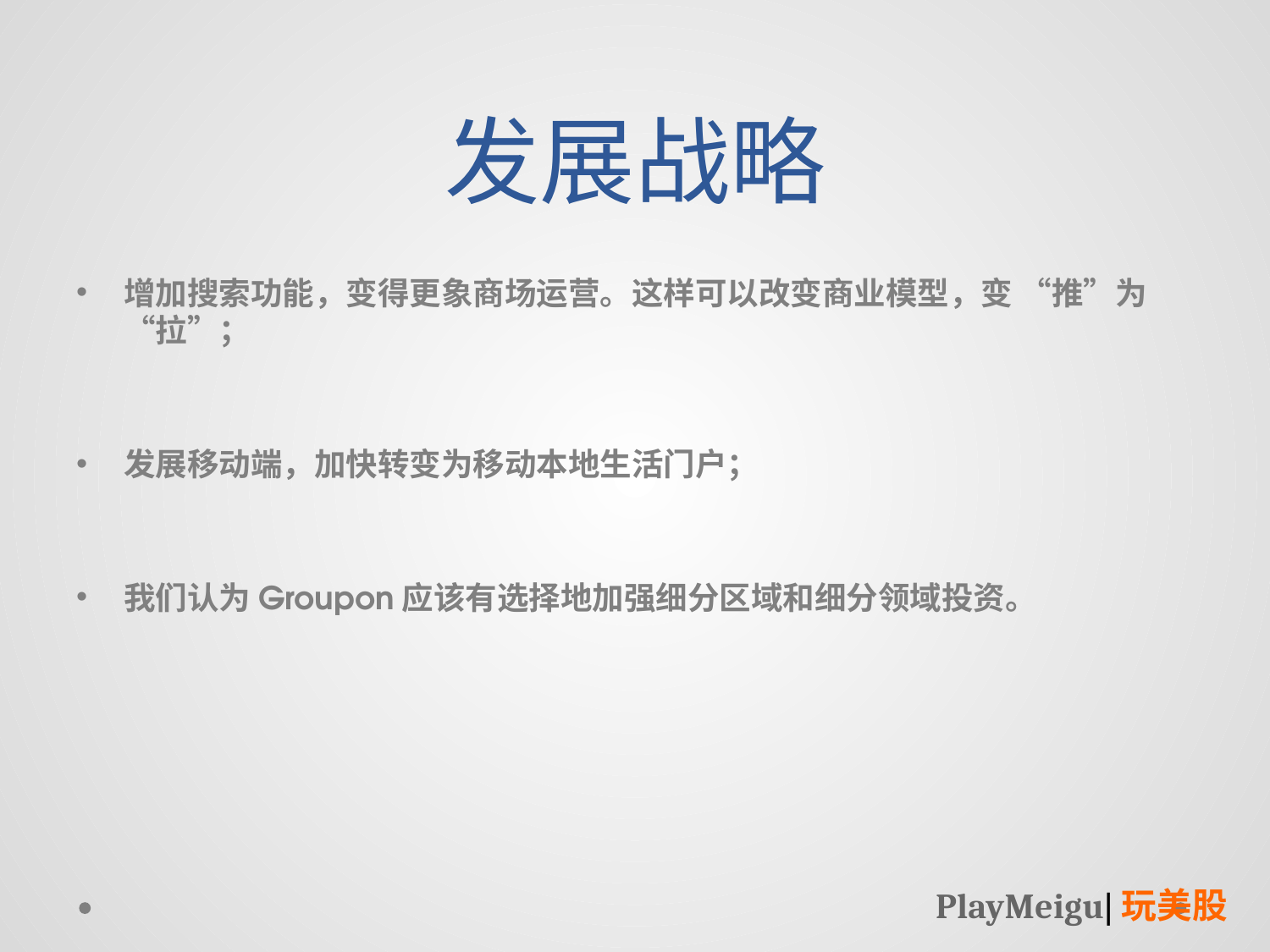

# 发展战略

增加搜索功能，变得更象商场运营。这样可以改变商业模型，变 “推”为“拉”；

发展移动端，加快转变为移动本地生活门户；

我们认为Groupon应该有选择地加强细分区域和细分领域投资。

PlayMeigu|玩美股